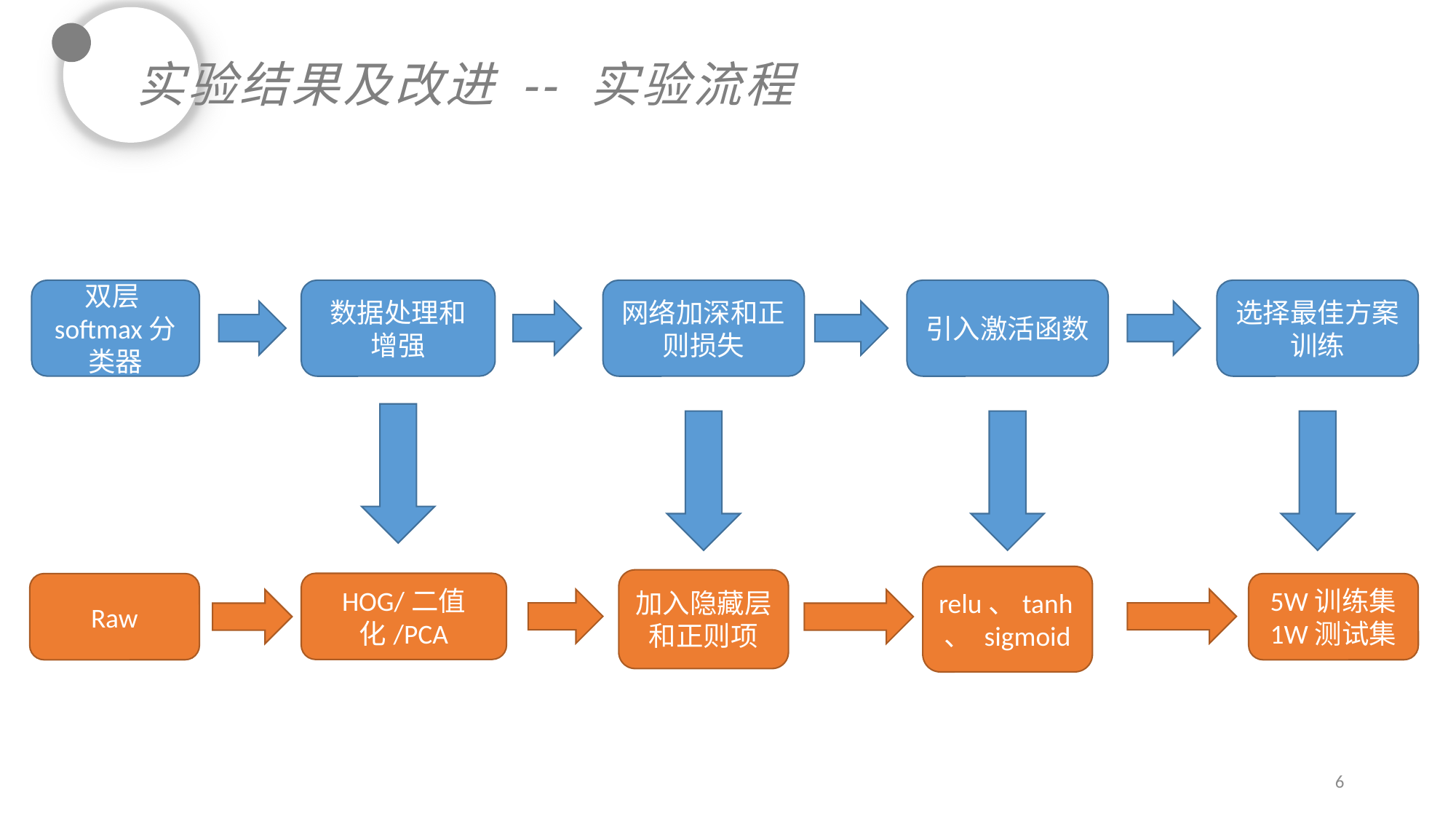

实验结果及改进 -- 实验流程
数据处理和增强
网络加深和正则损失
引入激活函数
选择最佳方案训练
双层softmax分类器

relu、tanh、 sigmoid
加入隐藏层和正则项
HOG/二值化/PCA
Raw
5W训练集
1W测试集

6